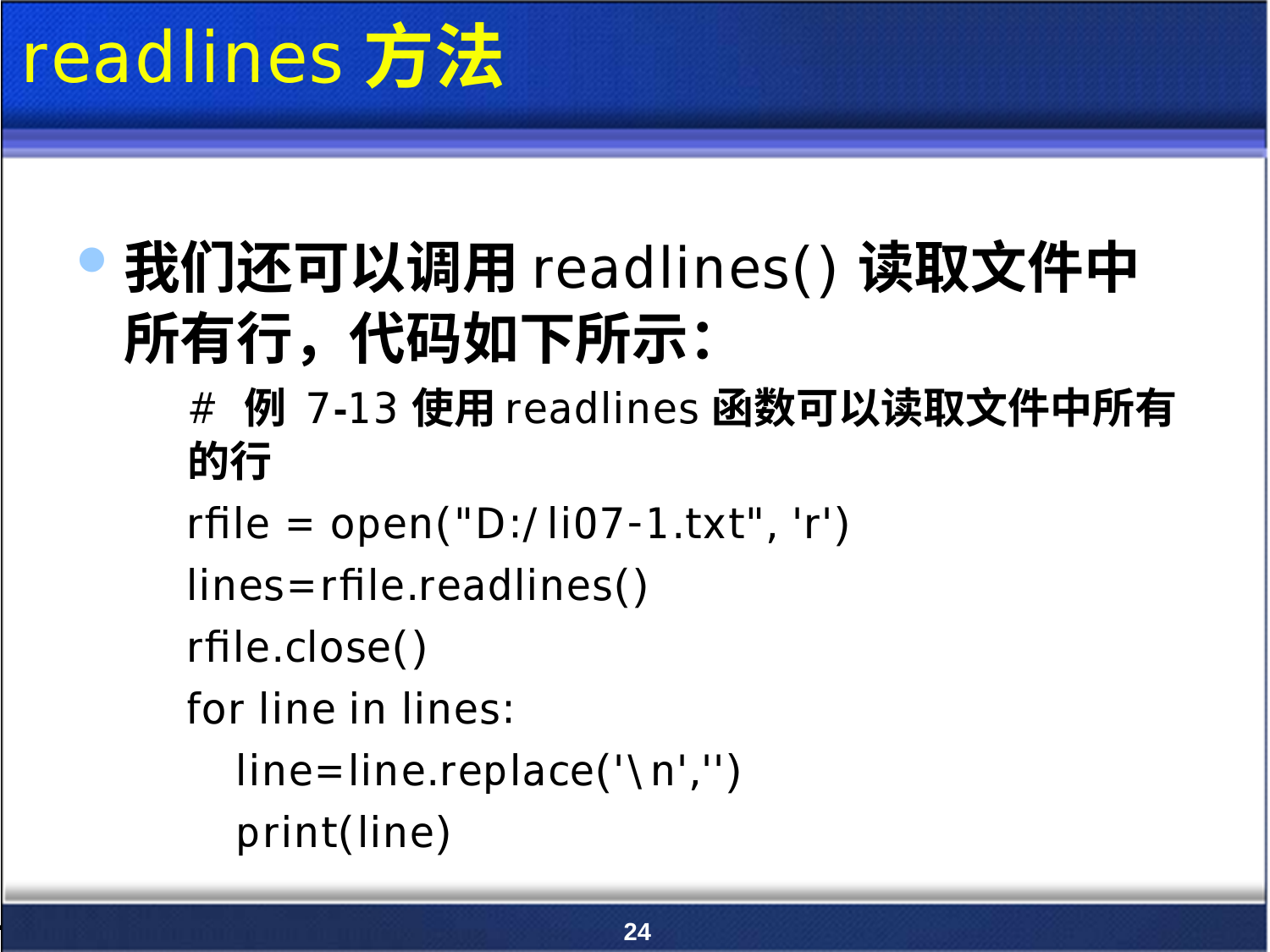

# readlines方法
我们还可以调用readlines()读取文件中所有行，代码如下所示：
# 例 7‑13使用readlines函数可以读取文件中所有的行
rfile = open("D:/li07-1.txt", 'r')
lines=rfile.readlines()
rfile.close()
for line in lines:
    line=line.replace('\n','')
    print(line)

24